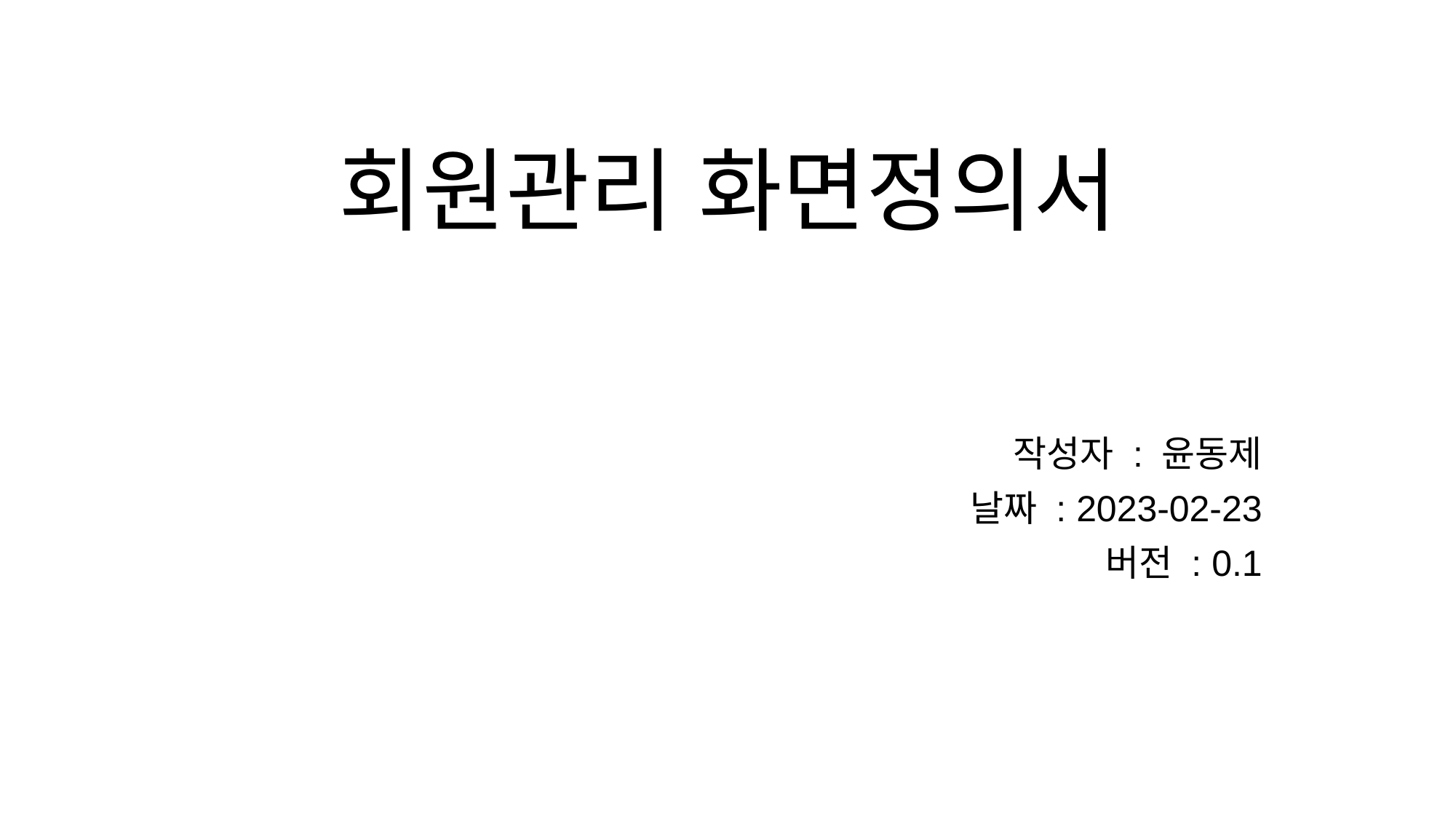

# 회원관리 화면정의서
작성자 : 윤동제
날짜 : 2023-02-23
버전 : 0.1